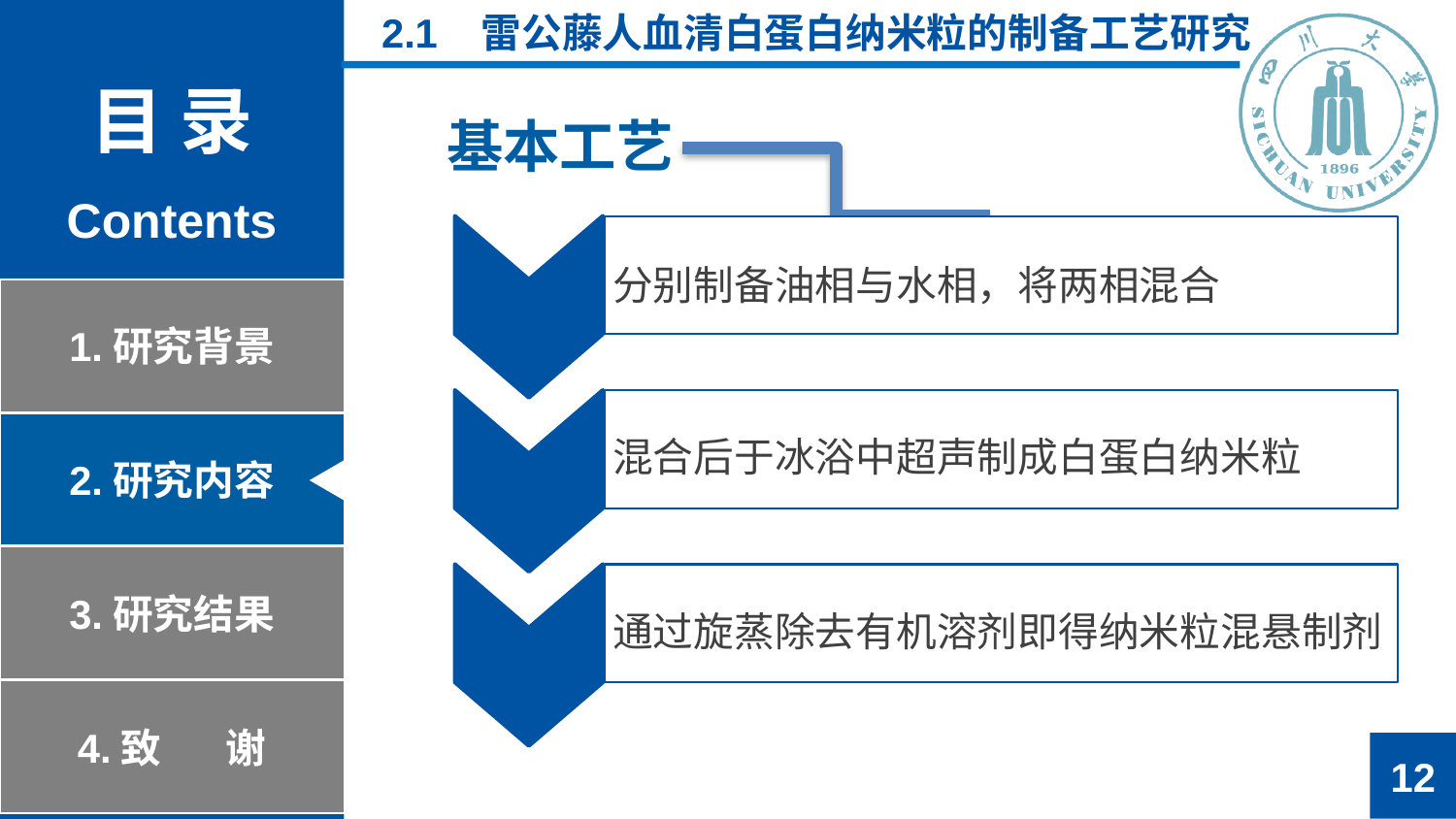

2.1   雷公藤人血清白蛋白纳米粒的制备工艺研究

基本工艺

      分别制备油相与水相，将两相混合

      混合后于冰浴中超声制成白蛋白纳米粒

      通过旋蒸除去有机溶剂即得纳米粒混悬制剂
12
9